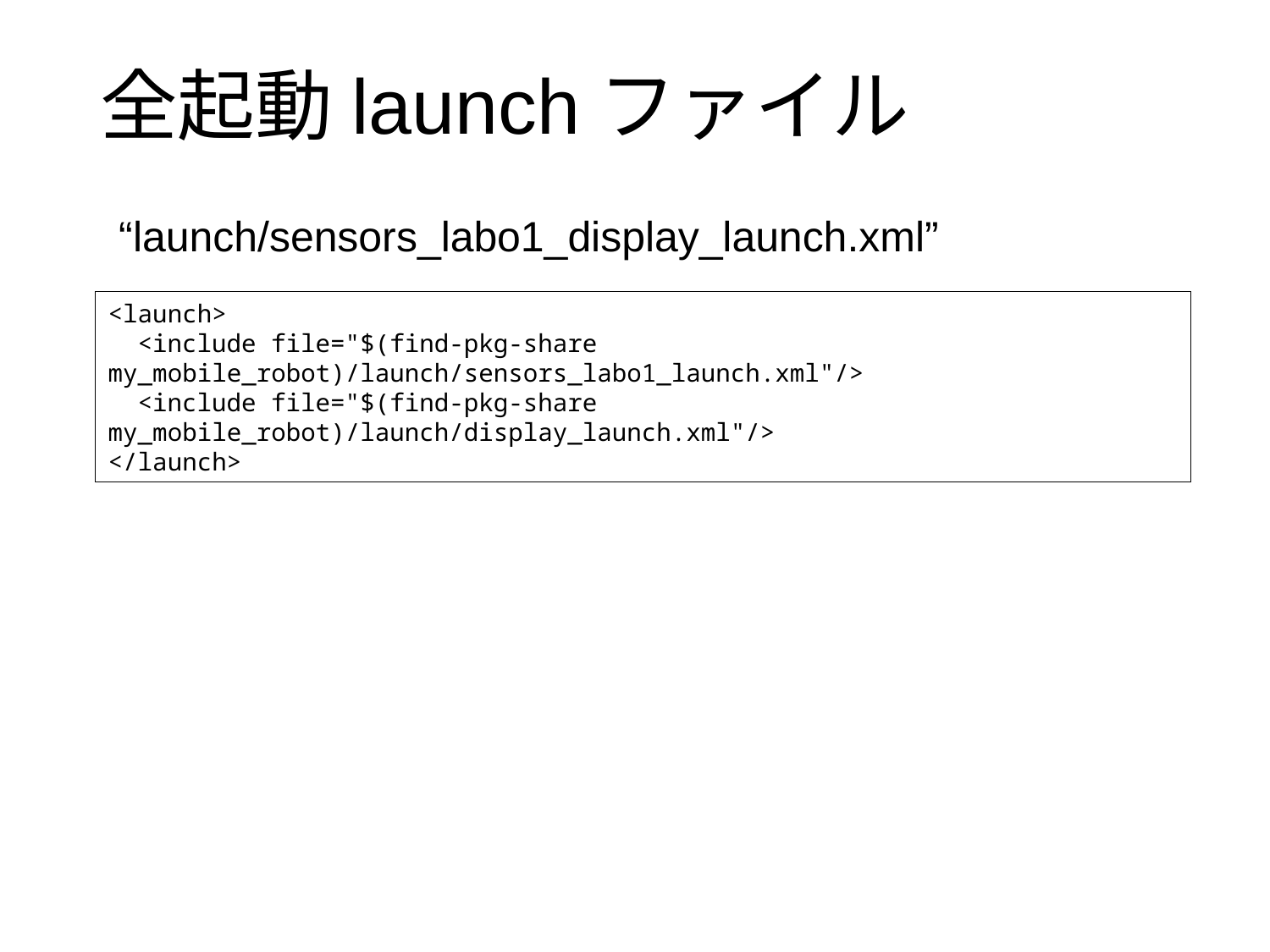

# 全起動launchファイル
“launch/sensors_labo1_display_launch.xml”
<launch>
  <include file="$(find-pkg-share my_mobile_robot)/launch/sensors_labo1_launch.xml"/>
  <include file="$(find-pkg-share my_mobile_robot)/launch/display_launch.xml"/>
</launch>